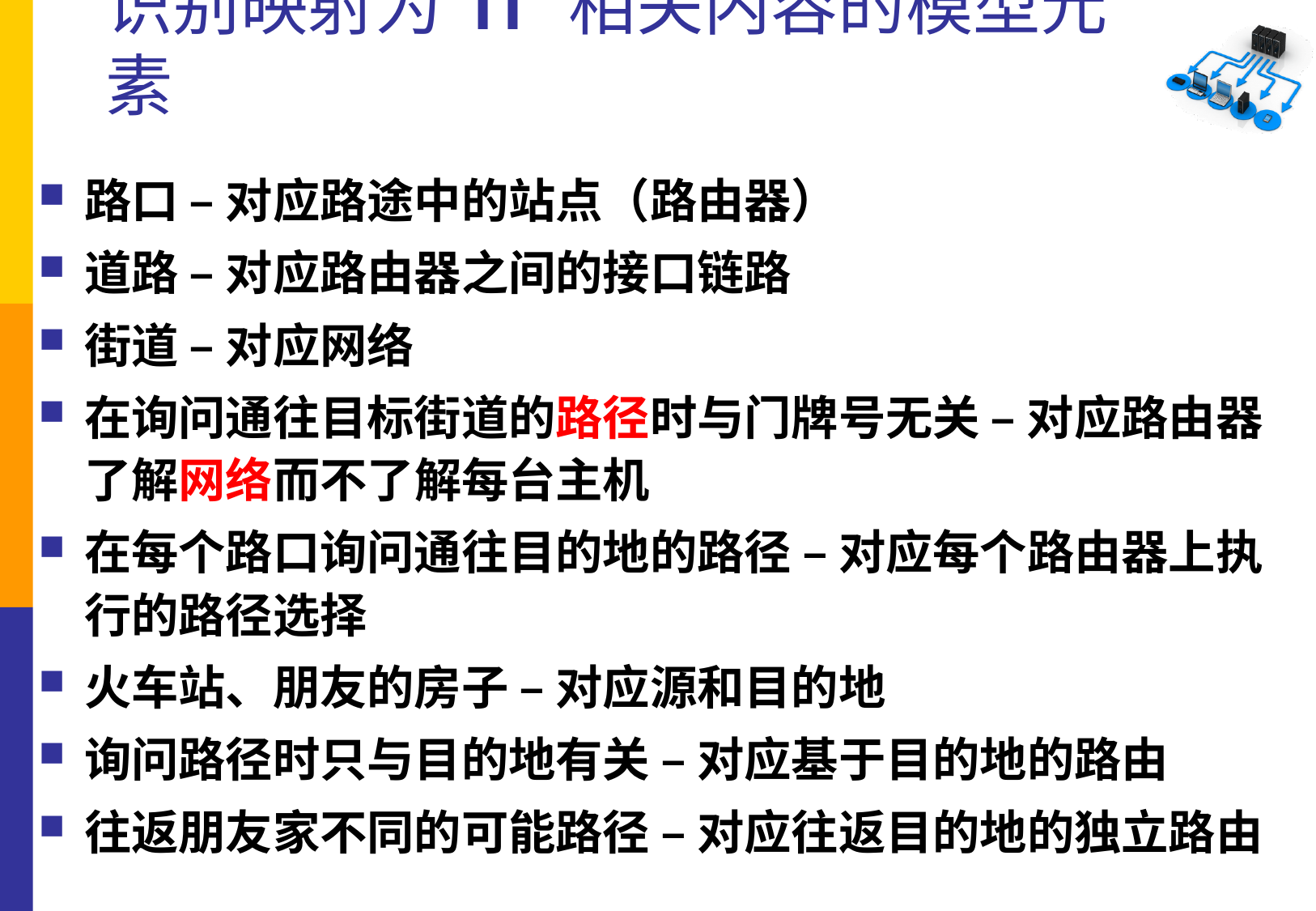

识别映射为 IT 相关内容的模型元素
路口 – 对应路途中的站点（路由器）
道路 – 对应路由器之间的接口链路
街道 – 对应网络
在询问通往目标街道的路径时与门牌号无关 – 对应路由器了解网络而不了解每台主机
在每个路口询问通往目的地的路径 – 对应每个路由器上执行的路径选择
火车站、朋友的房子 – 对应源和目的地
询问路径时只与目的地有关 – 对应基于目的地的路由
往返朋友家不同的可能路径 – 对应往返目的地的独立路由